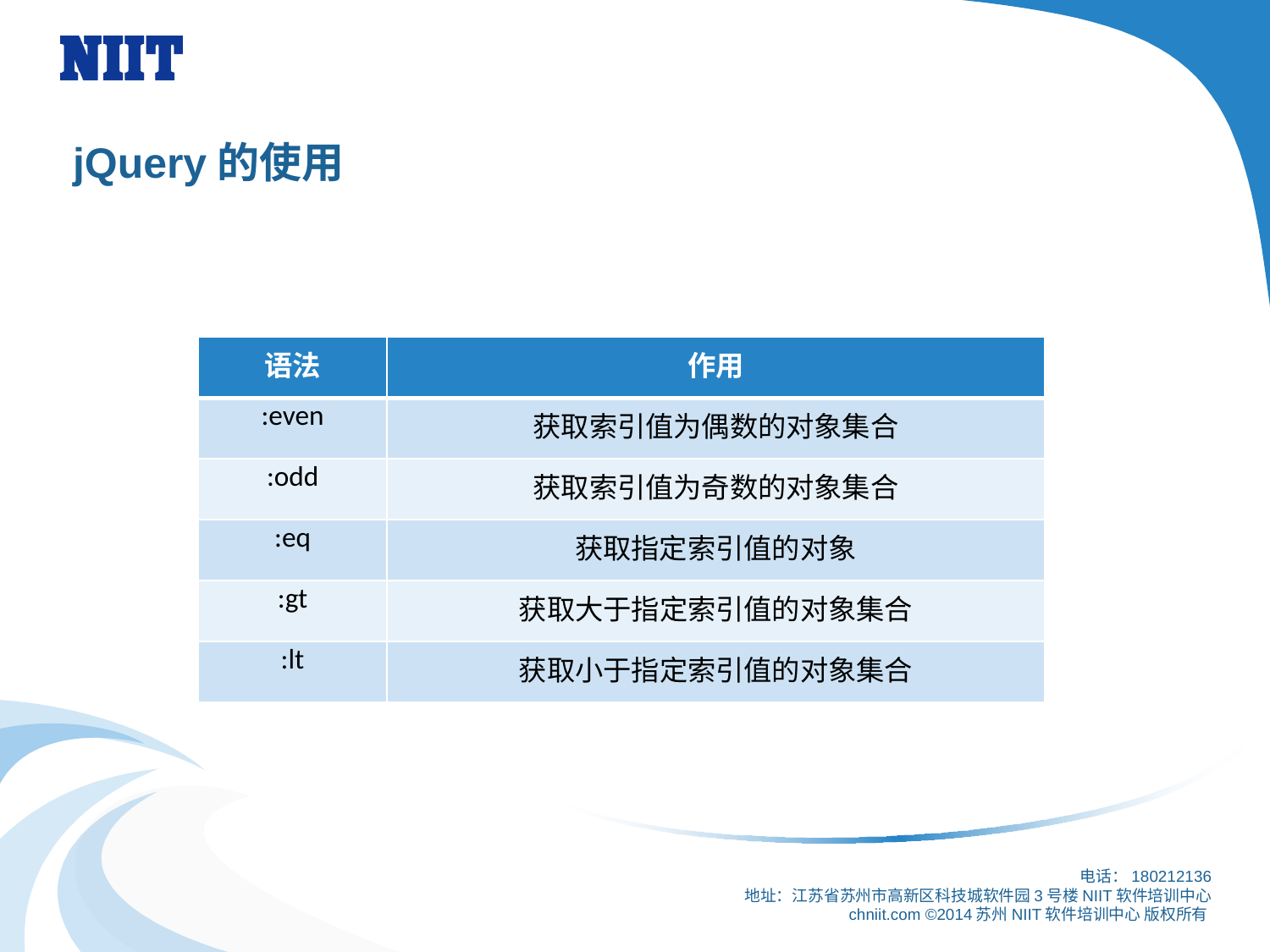

# jQuery的使用

| 语法 | 作用 |
| --- | --- |
| :even | 获取索引值为偶数的对象集合 |
| :odd | 获取索引值为奇数的对象集合 |
| :eq | 获取指定索引值的对象 |
| :gt | 获取大于指定索引值的对象集合 |
| :lt | 获取小于指定索引值的对象集合 |